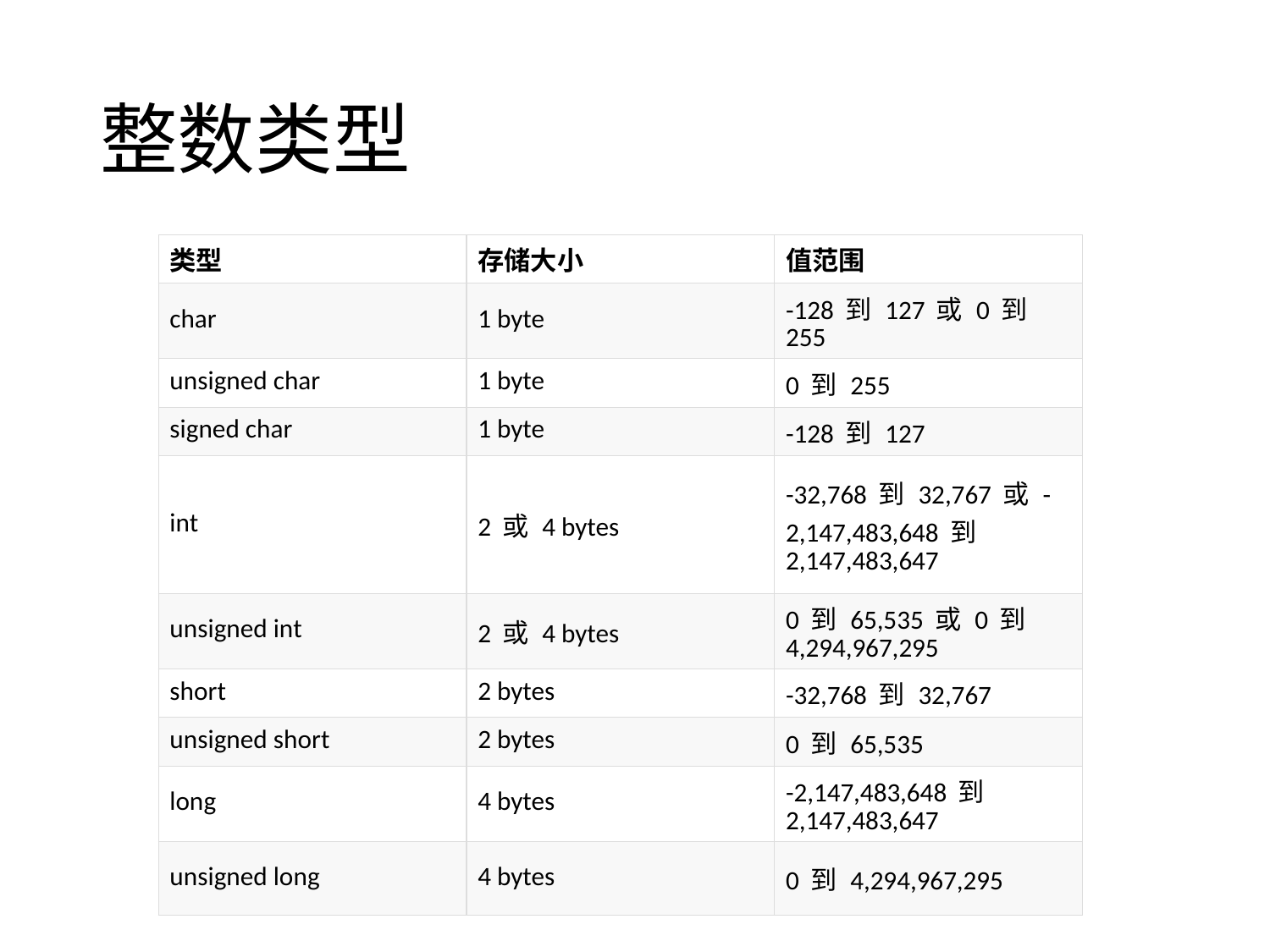

# 整数类型
| 类型 | 存储大小 | 值范围 |
| --- | --- | --- |
| char | 1 byte | -128 到 127 或 0 到 255 |
| unsigned char | 1 byte | 0 到 255 |
| signed char | 1 byte | -128 到 127 |
| int | 2 或 4 bytes | -32,768 到 32,767 或 -2,147,483,648 到 2,147,483,647 |
| unsigned int | 2 或 4 bytes | 0 到 65,535 或 0 到 4,294,967,295 |
| short | 2 bytes | -32,768 到 32,767 |
| unsigned short | 2 bytes | 0 到 65,535 |
| long | 4 bytes | -2,147,483,648 到 2,147,483,647 |
| unsigned long | 4 bytes | 0 到 4,294,967,295 |